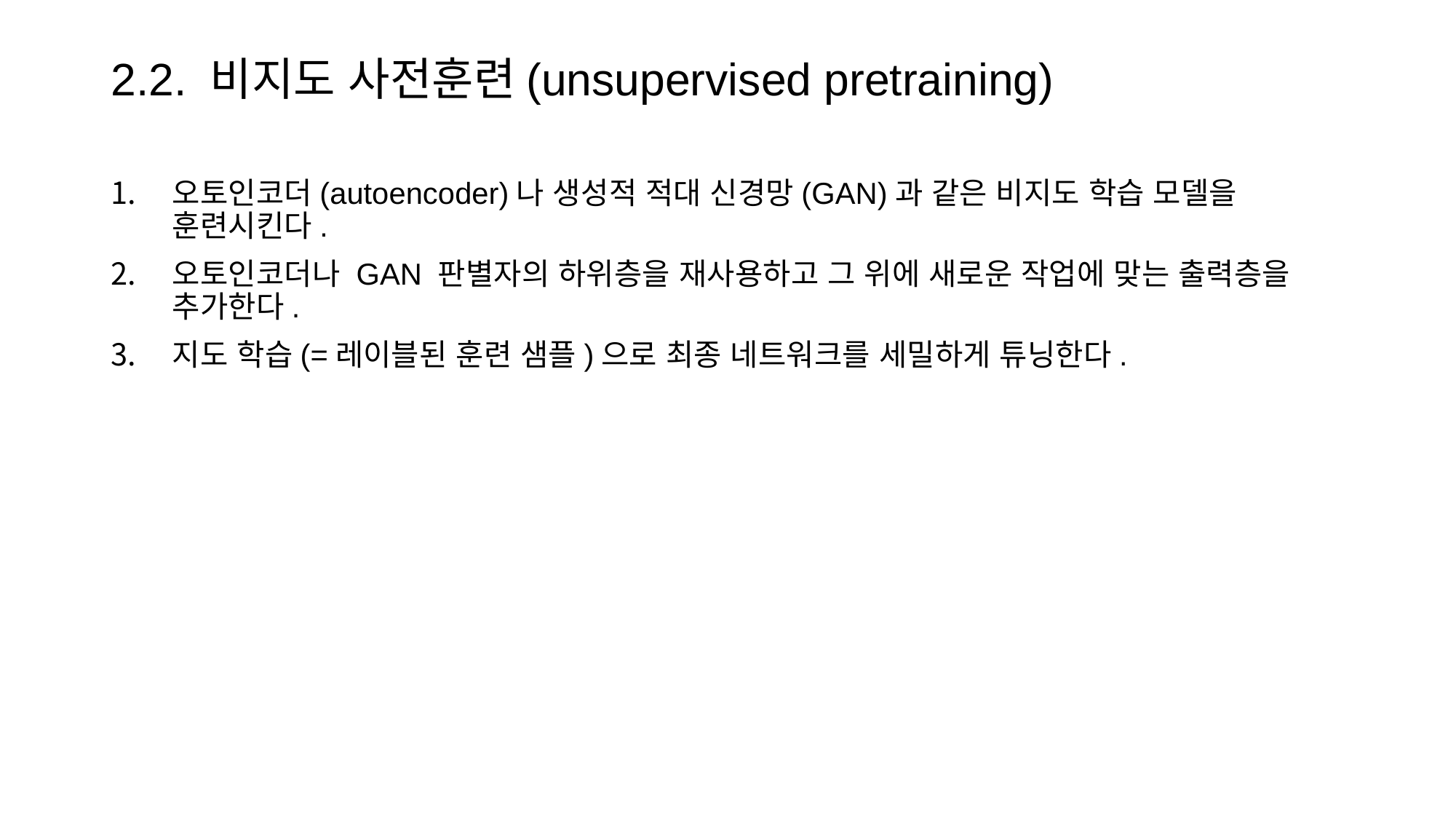

# 2.2. 비지도 사전훈련(unsupervised pretraining)
오토인코더(autoencoder)나 생성적 적대 신경망(GAN)과 같은 비지도 학습 모델을 훈련시킨다.
오토인코더나 GAN 판별자의 하위층을 재사용하고 그 위에 새로운 작업에 맞는 출력층을 추가한다.
지도 학습(=레이블된 훈련 샘플)으로 최종 네트워크를 세밀하게 튜닝한다.